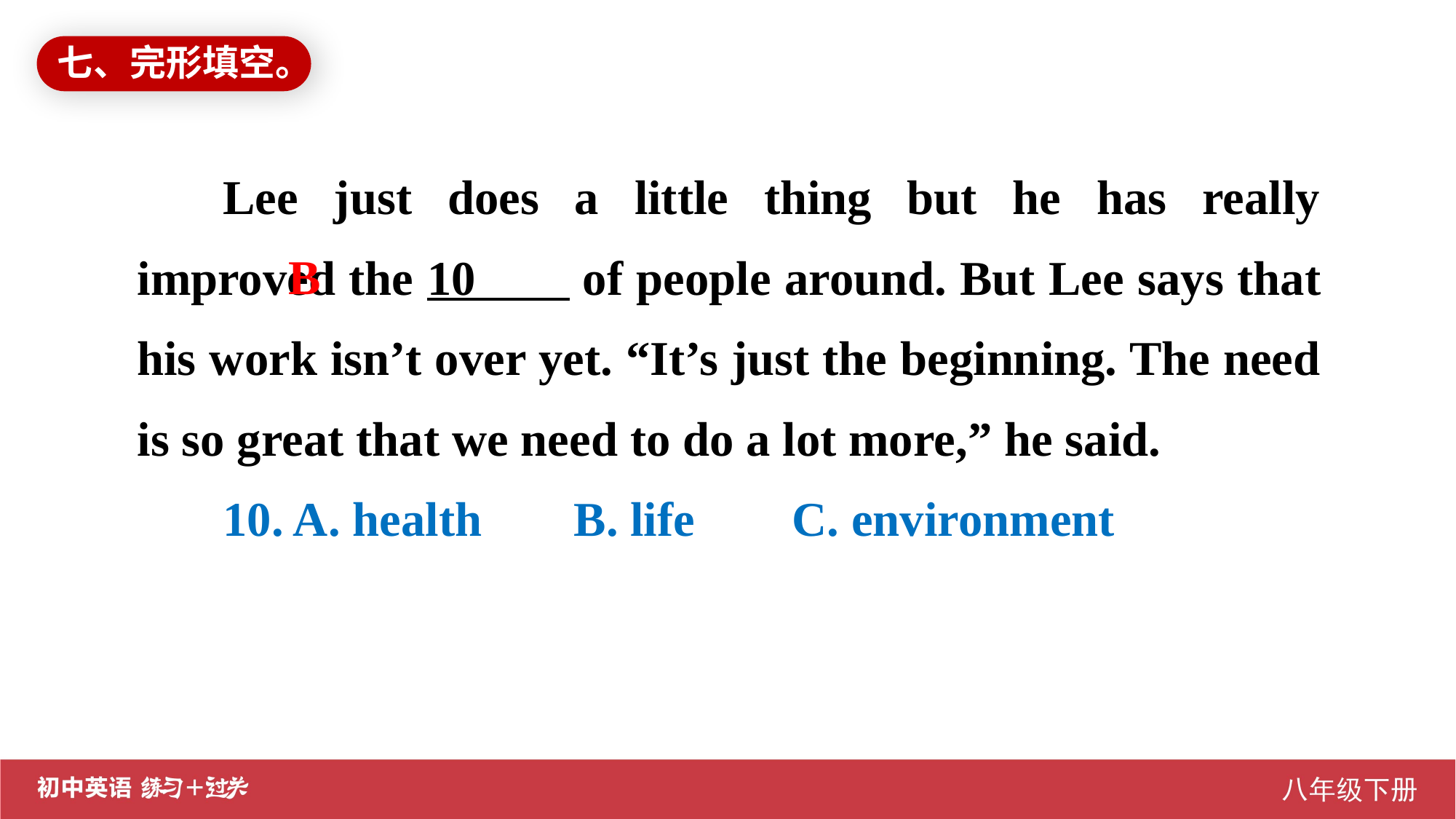

七、完形填空。

Lee just does a little thing but he has really improved the 10        of people around. But Lee says that his work isn’t over yet. “It’s just the beginning. The need is so great that we need to do a lot more,” he said.
10. A. health	B. life	C. environment
B